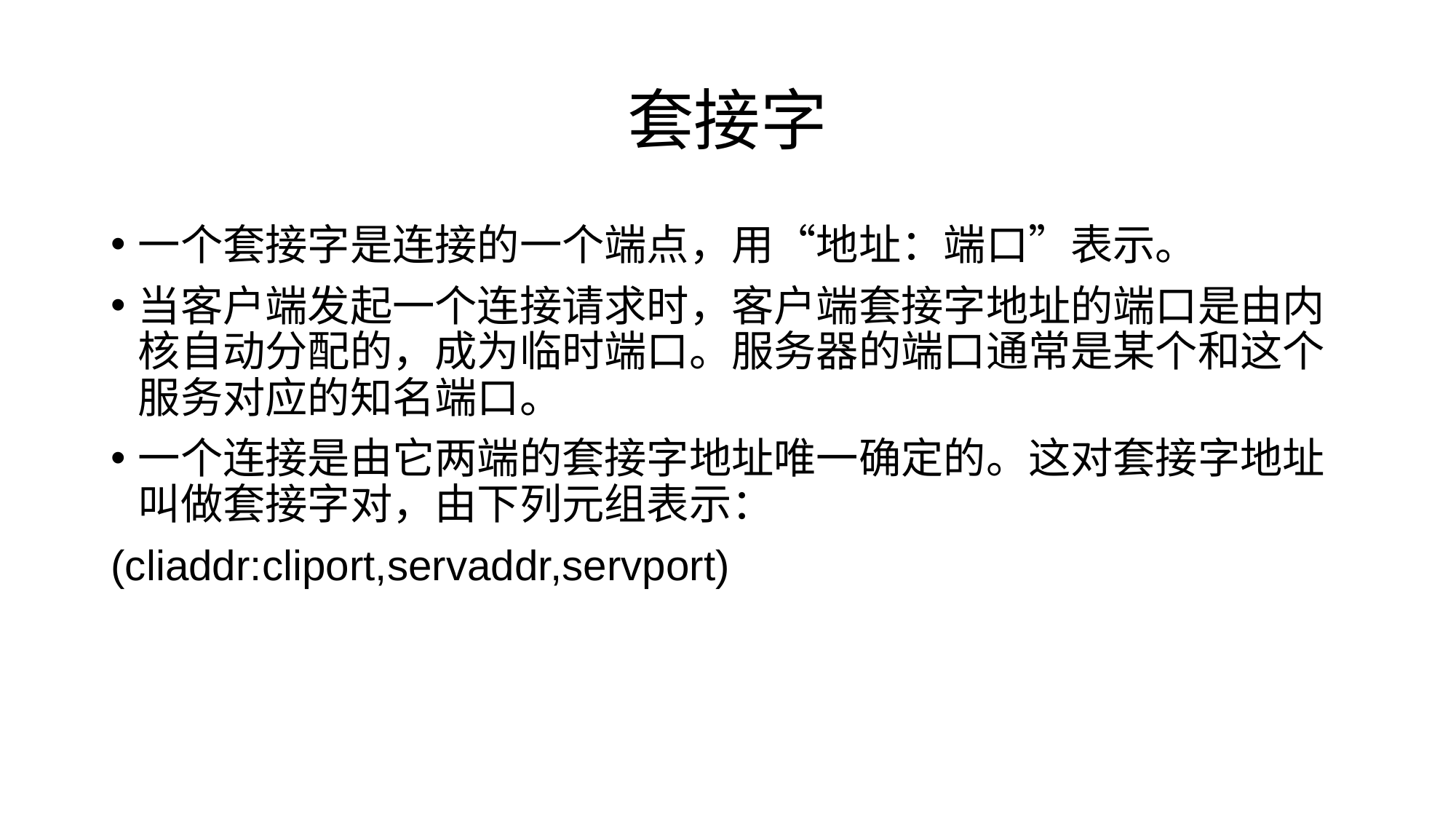

# 套接字
一个套接字是连接的一个端点，用“地址：端口”表示。
当客户端发起一个连接请求时，客户端套接字地址的端口是由内核自动分配的，成为临时端口。服务器的端口通常是某个和这个服务对应的知名端口。
一个连接是由它两端的套接字地址唯一确定的。这对套接字地址叫做套接字对，由下列元组表示：
(cliaddr:cliport,servaddr,servport)